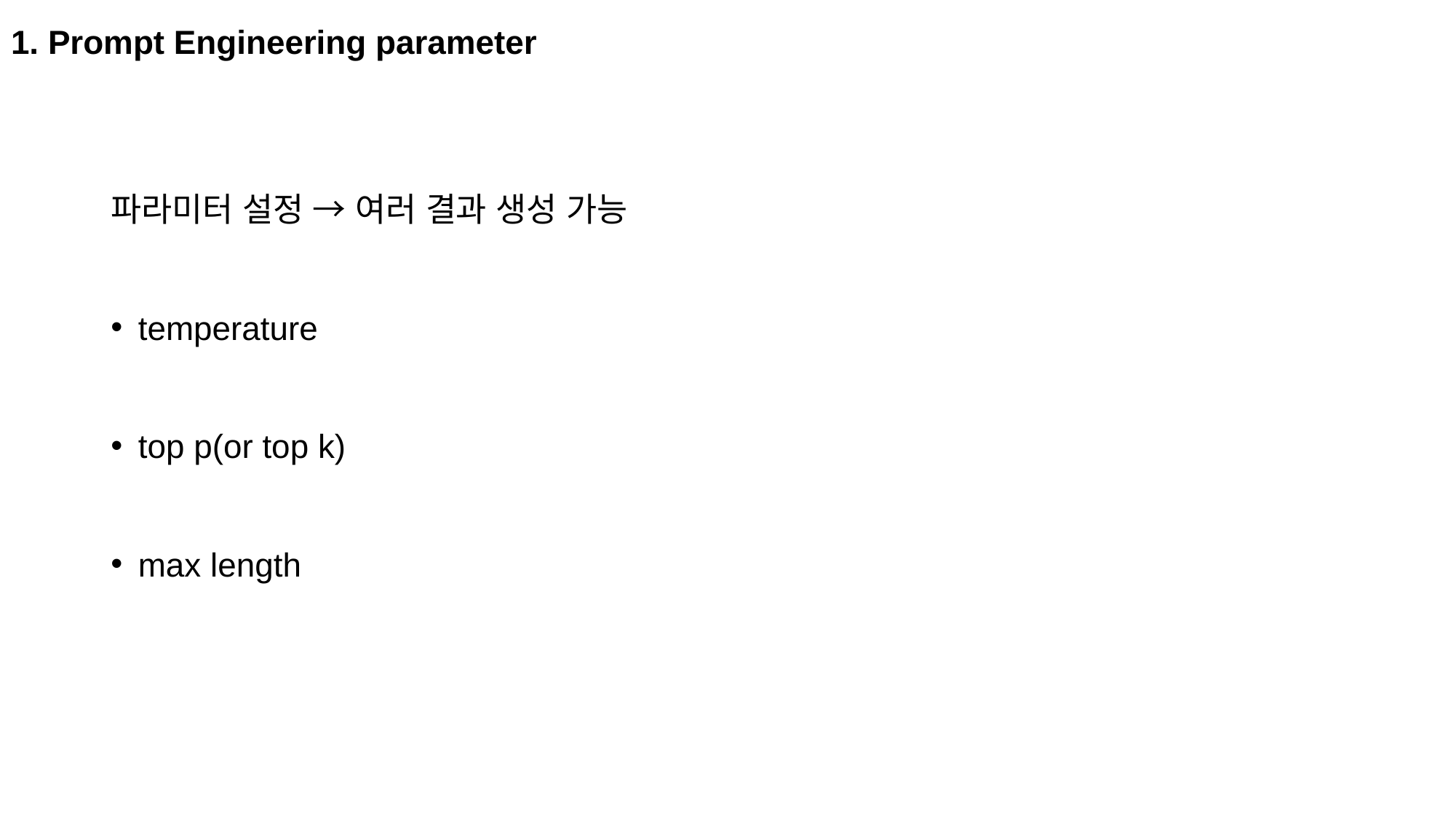

# 1. Prompt Engineering parameter
파라미터 설정 → 여러 결과 생성 가능

temperature

top p(or top k)

max length